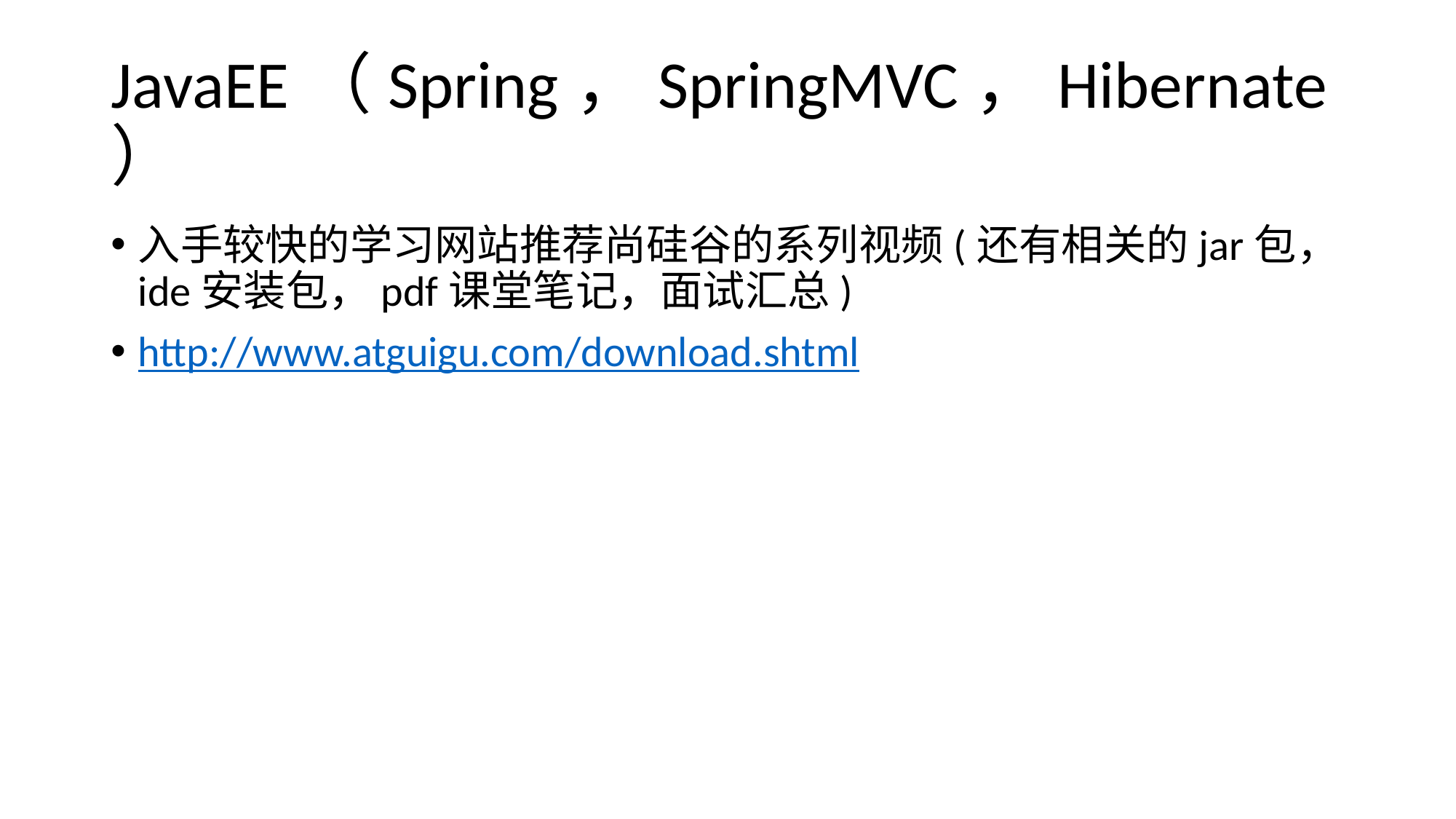

# JavaEE（Spring，SpringMVC，Hibernate）
入手较快的学习网站推荐尚硅谷的系列视频(还有相关的jar包，ide安装包，pdf课堂笔记，面试汇总)
http://www.atguigu.com/download.shtml